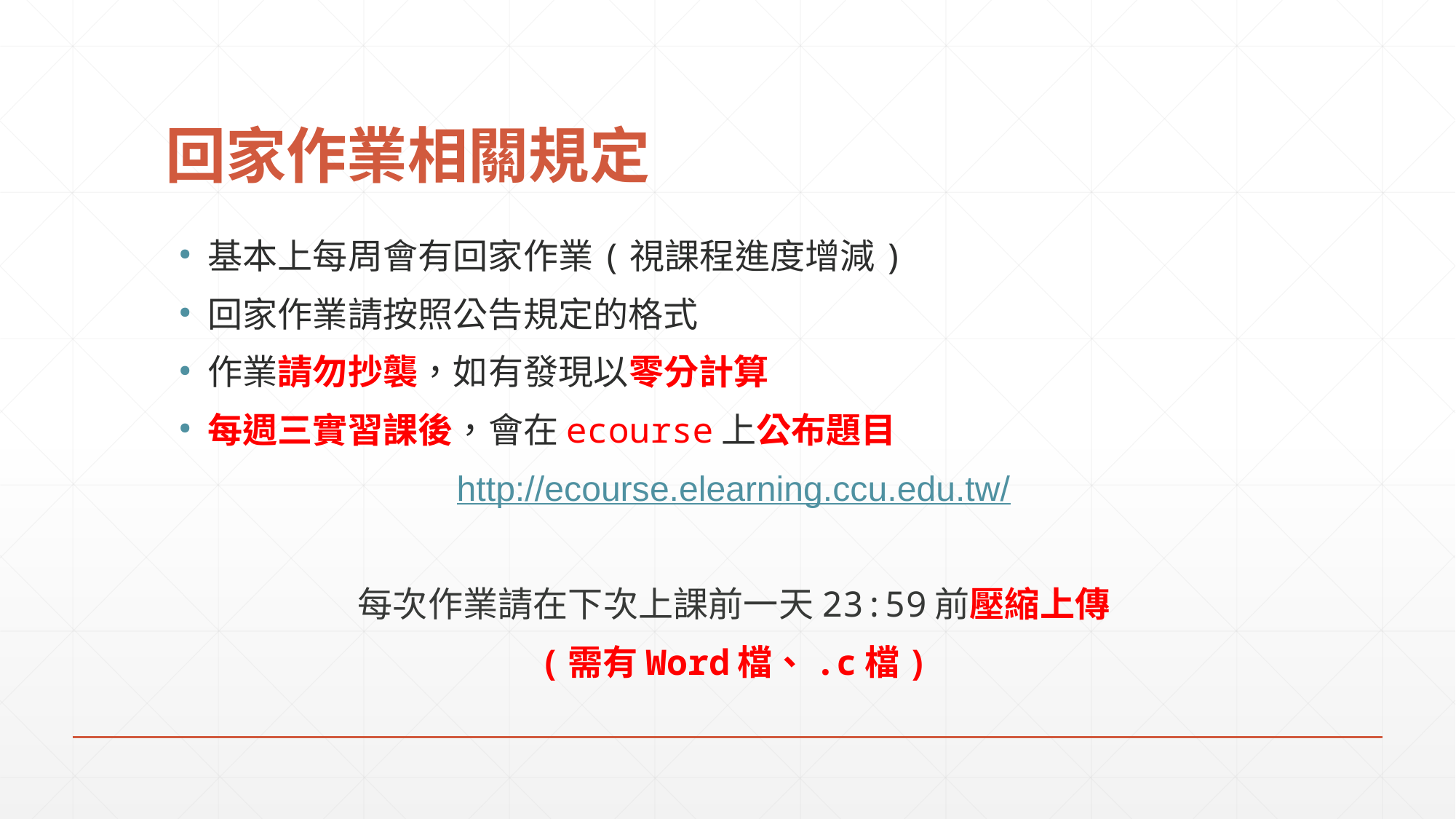

# 回家作業相關規定
基本上每周會有回家作業(視課程進度增減)
回家作業請按照公告規定的格式
作業請勿抄襲，如有發現以零分計算
每週三實習課後，會在ecourse上公布題目
http://ecourse.elearning.ccu.edu.tw/

每次作業請在下次上課前一天23:59前壓縮上傳
(需有Word檔、.c檔)